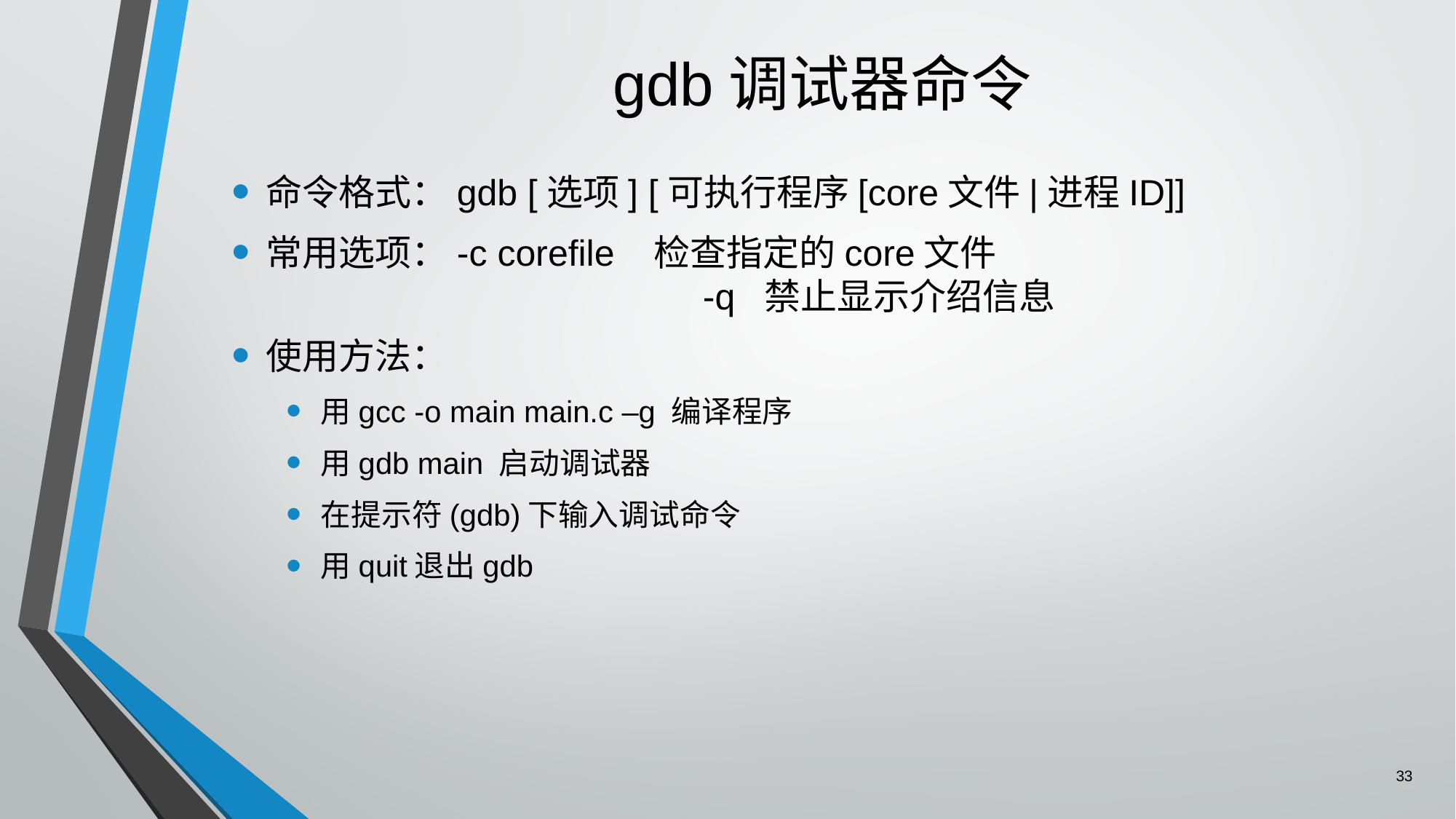

# gdb调试器命令
命令格式：gdb [选项] [可执行程序[core文件|进程ID]]
常用选项：-c corefile   检查指定的core文件
				-q  禁止显示介绍信息
使用方法：
用gcc -o main main.c –g 编译程序
用gdb main 启动调试器
在提示符(gdb)下输入调试命令
用quit退出gdb
33